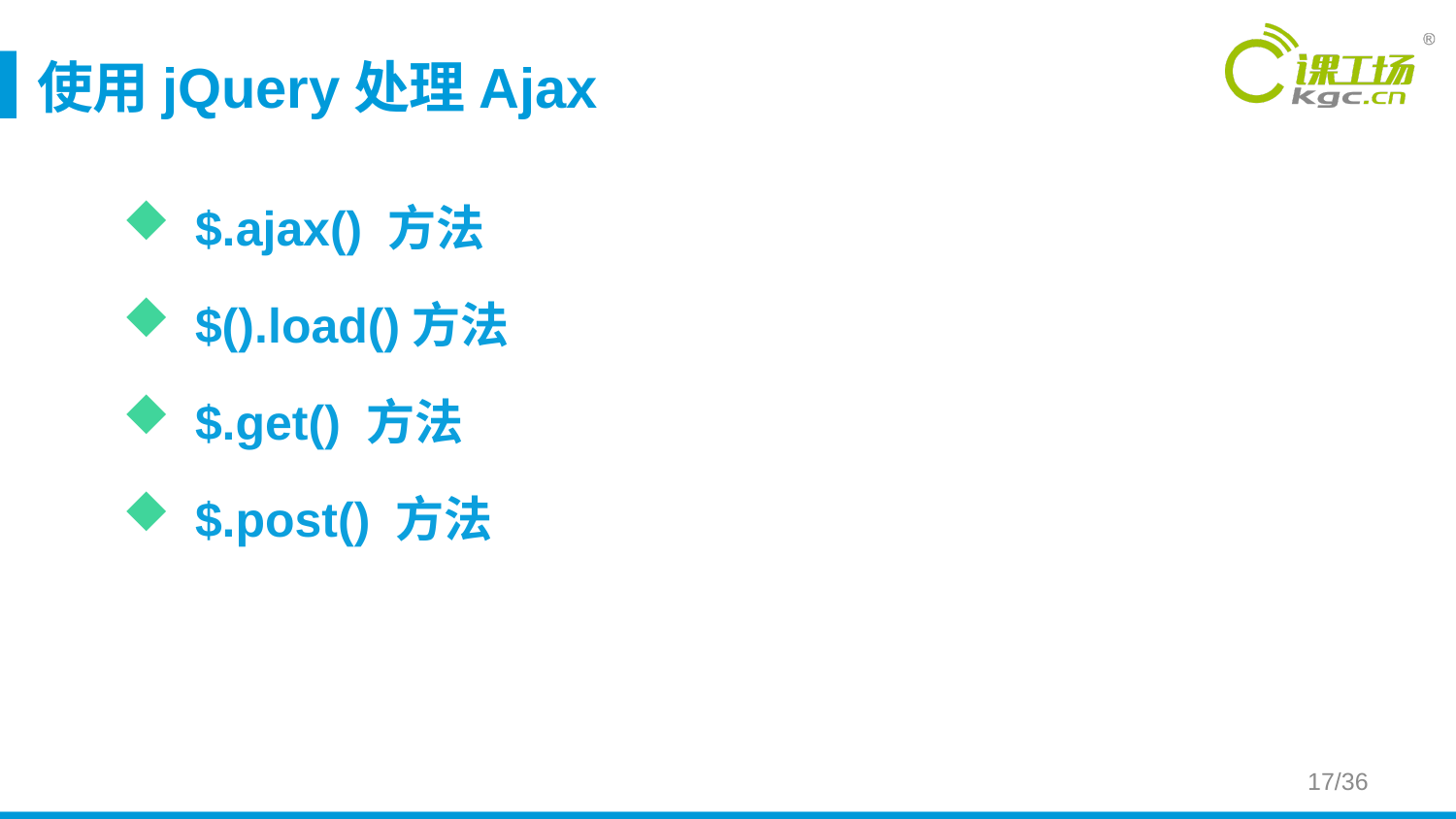

# 使用jQuery处理Ajax
$.ajax() 方法
$().load()方法
$.get() 方法
$.post() 方法
17/36